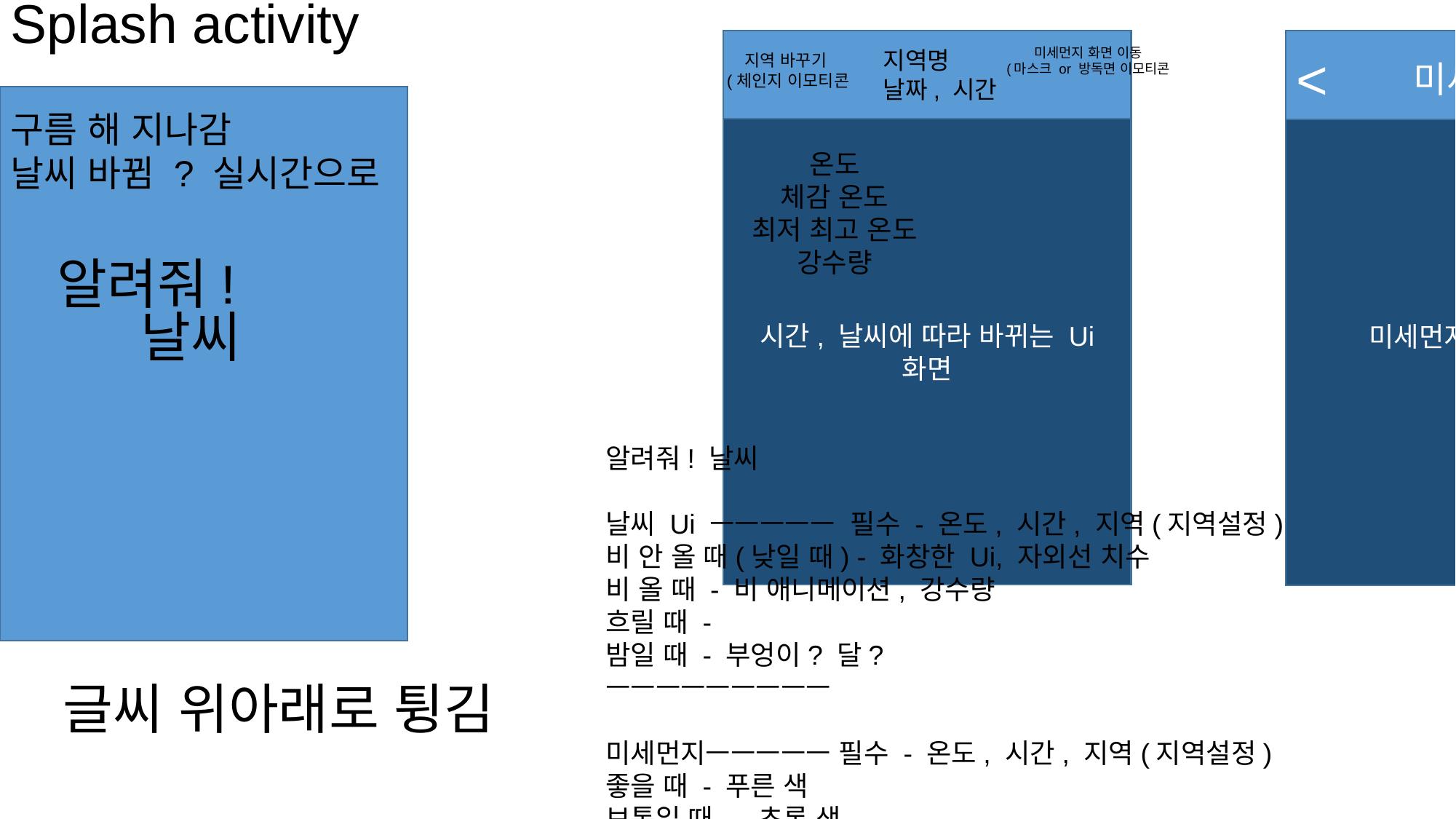

Second Activity
Main Activity
(ScrollView)
Tell me the weather
Splash activity

미세먼지 화면 이동
(마스크 or 방독면 이모티콘
지역명
날짜, 시간
<
지역 바꾸기
(체인지 이모티콘
미세먼지

구름 해 지나감
날씨 바뀜 ? 실시간으로
시간, 날씨에 따라 바뀌는 Ui 화면
미세먼지 농도에 따른
Ui
온도
체감 온도
최저 최고 온도
강수량
알려줘!
날씨
알려줘! 날씨

날씨 Ui ㅡㅡㅡㅡㅡ  필수 - 온도, 시간, 지역(지역설정)
비 안 올 때(낮일 때) - 화창한 Ui, 자외선 치수
비 올 때 - 비 애니메이션, 강수량
흐릴 때 -
밤일 때 - 부엉이? 달?
ㅡㅡㅡㅡㅡㅡㅡㅡㅡ

미세먼지ㅡㅡㅡㅡㅡ 필수 - 온도, 시간, 지역(지역설정)
좋을 때 - 푸른 색
보통일 때  - 초록 색
심할 때 - 어두움
ㅡㅡㅡㅡㅡㅡㅡㅡㅡ
글씨 위아래로 튕김